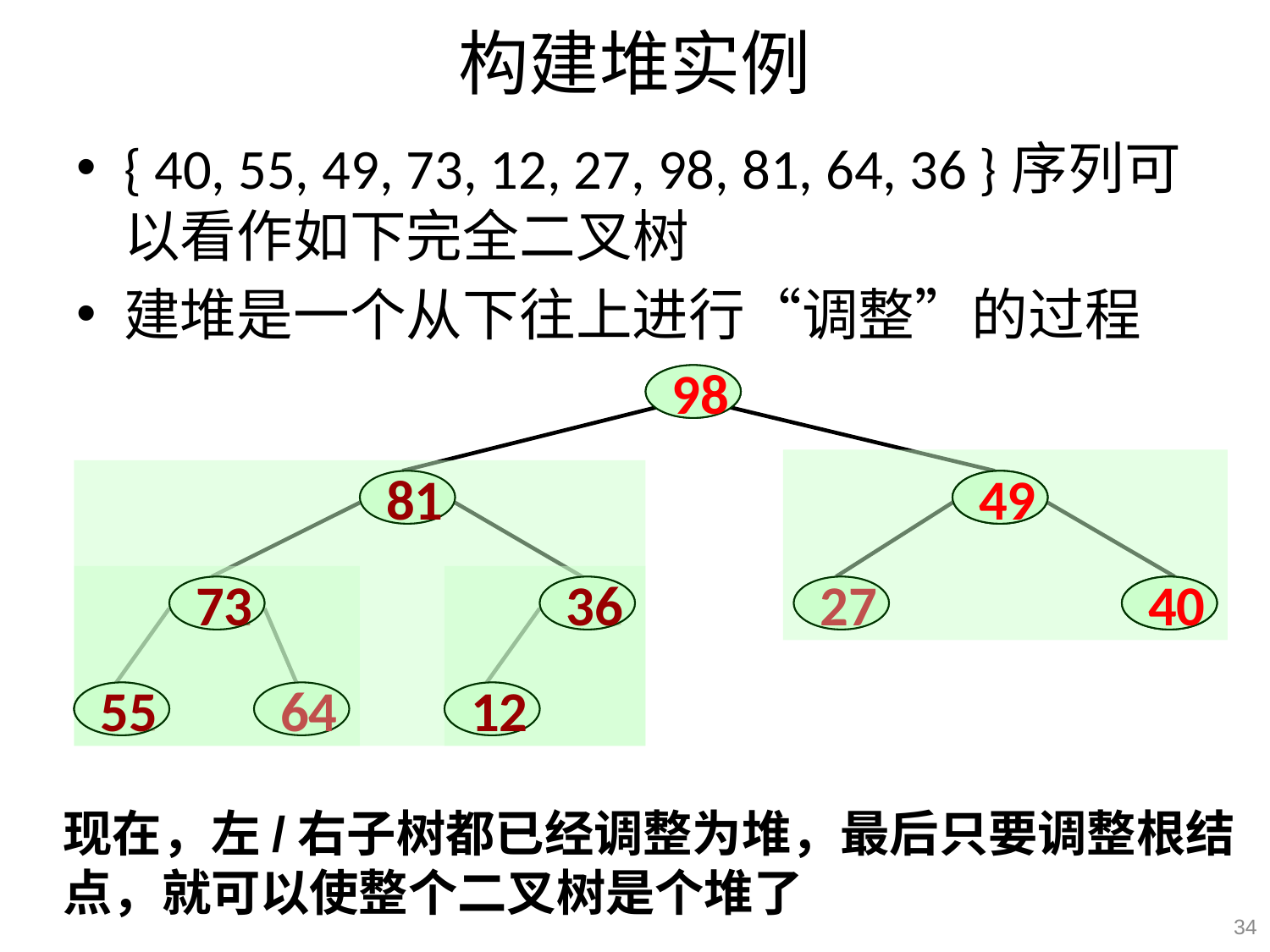

# 构建堆实例
{ 40, 55, 49, 73, 12, 27, 98, 81, 64, 36 }序列可以看作如下完全二叉树
建堆是一个从下往上进行“调整”的过程

40
98

55
81
49
98
49

73
81
73
12
36
36
27
27
98
49
40

81
73
55
64
64
36
12
12
现在，左/右子树都已经调整为堆，最后只要调整根结点，就可以使整个二叉树是个堆了
34